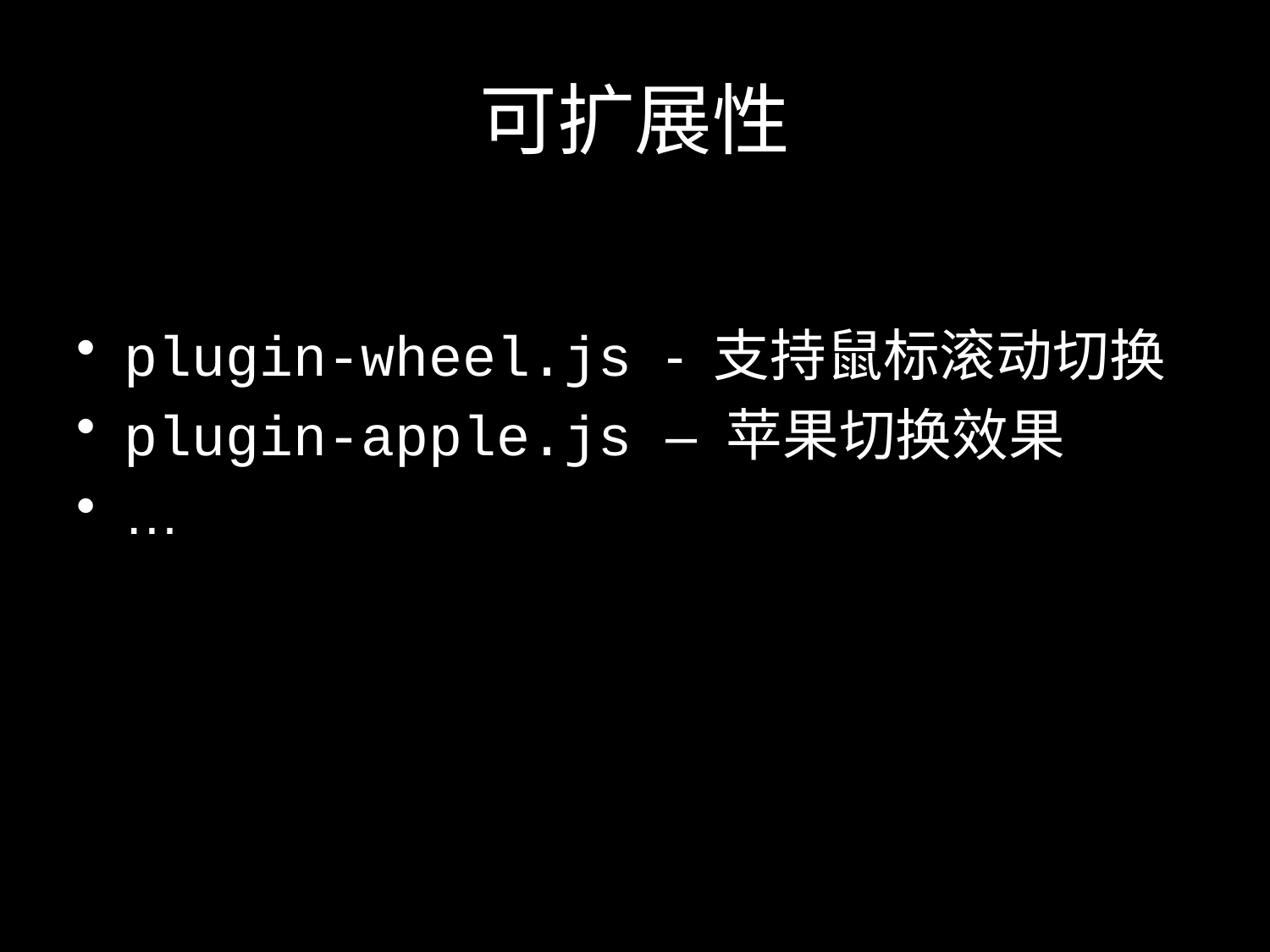

# 可扩展性
plugin-wheel.js - 支持鼠标滚动切换
plugin-apple.js – 苹果切换效果
…